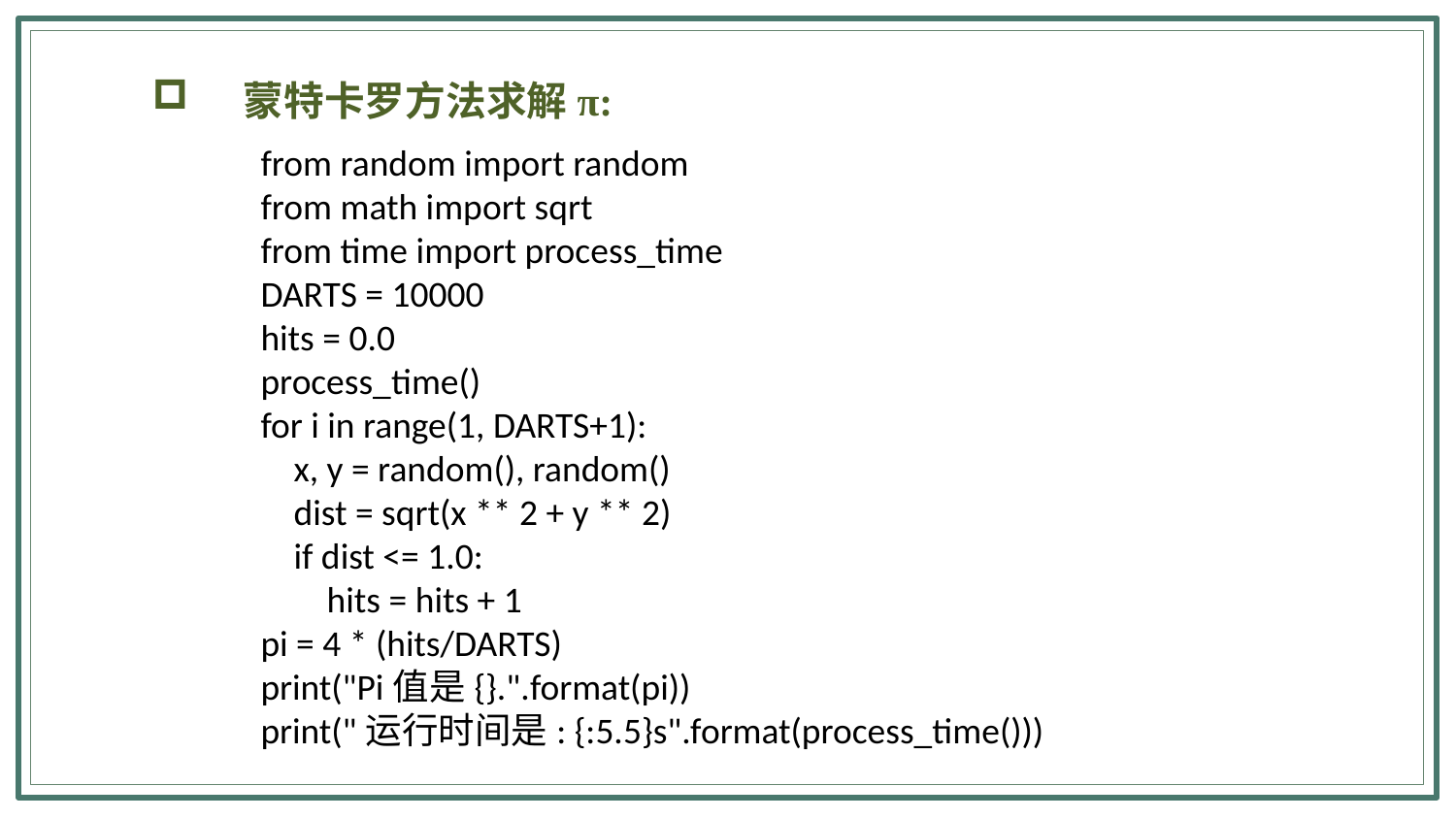

蒙特卡罗方法求解π:
from random import random
from math import sqrt
from time import process_time
DARTS = 10000
hits = 0.0
process_time()
for i in range(1, DARTS+1):
    x, y = random(), random()
    dist = sqrt(x ** 2 + y ** 2)
    if dist <= 1.0:
        hits = hits + 1
pi = 4 * (hits/DARTS)
print("Pi值是{}.".format(pi))
print("运行时间是: {:5.5}s".format(process_time()))